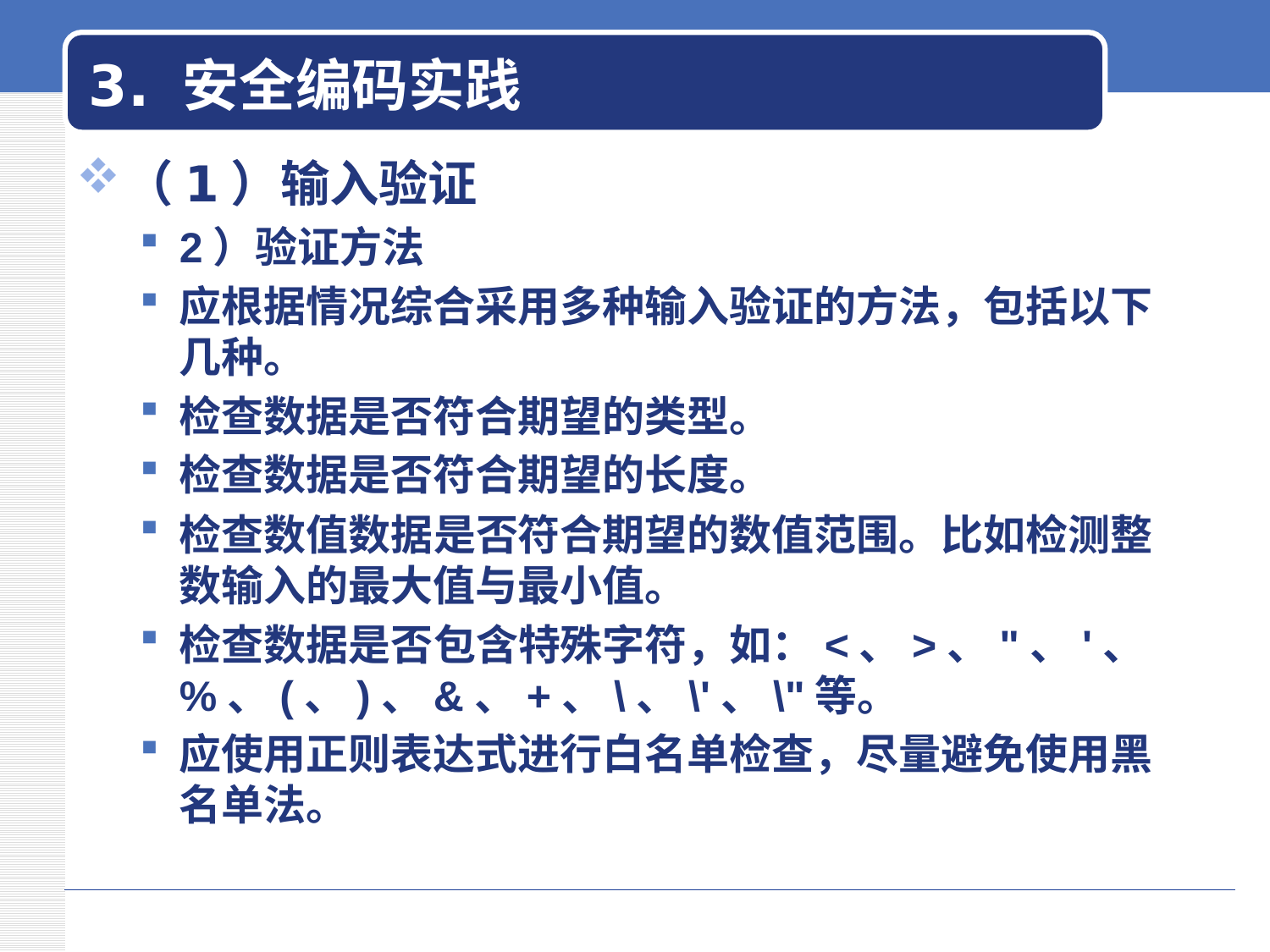

# 3. 安全编码实践
（1）输入验证
2）验证方法
应根据情况综合采用多种输入验证的方法，包括以下几种。
检查数据是否符合期望的类型。
检查数据是否符合期望的长度。
检查数值数据是否符合期望的数值范围。比如检测整数输入的最大值与最小值。
检查数据是否包含特殊字符，如：<、>、"、'、%、(、)、&、+、\、\'、\"等。
应使用正则表达式进行白名单检查，尽量避免使用黑名单法。